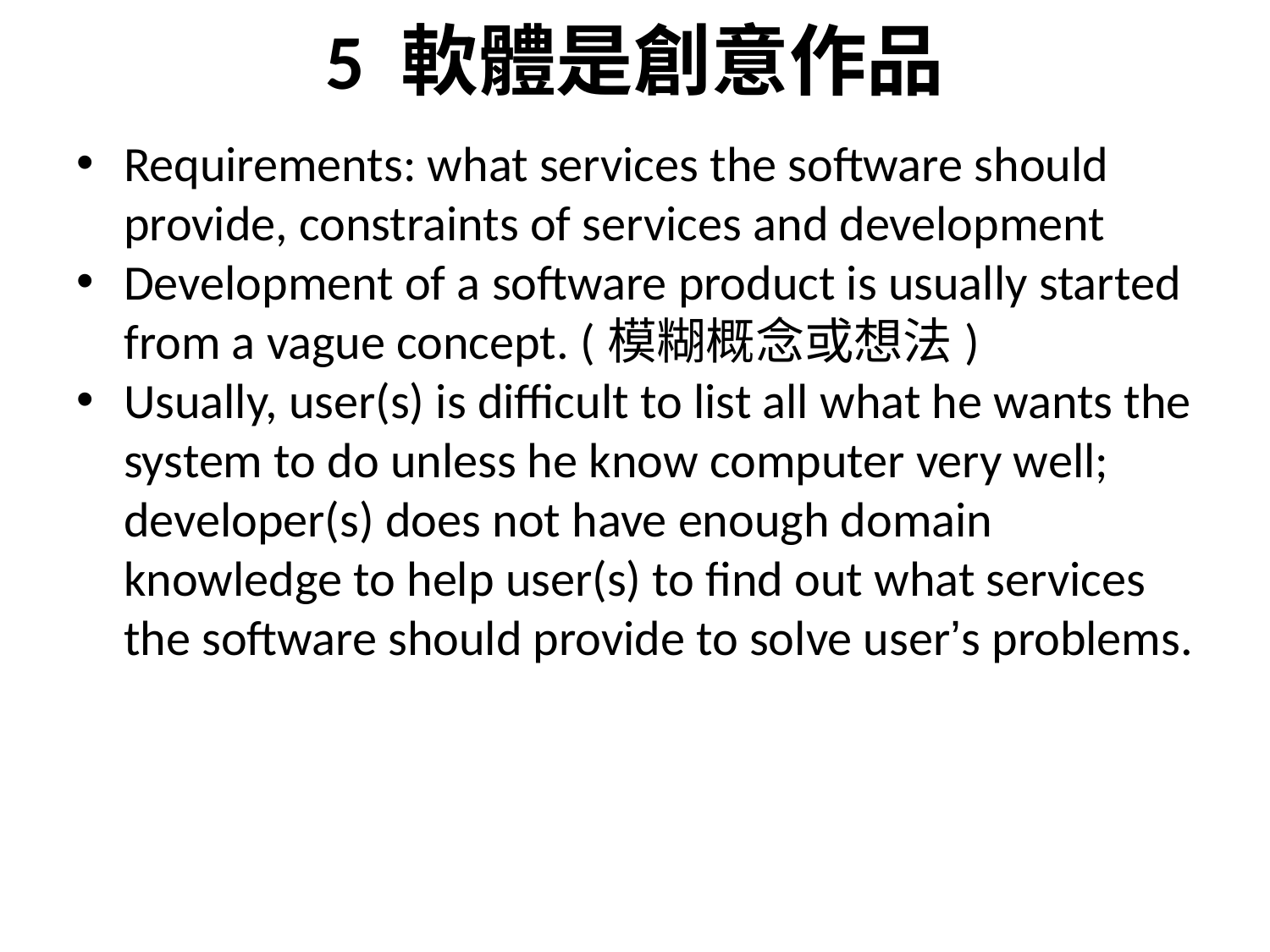

# 5 軟體是創意作品
Requirements: what services the software should provide, constraints of services and development
Development of a software product is usually started from a vague concept. (模糊概念或想法)
Usually, user(s) is difficult to list all what he wants the system to do unless he know computer very well; developer(s) does not have enough domain knowledge to help user(s) to find out what services the software should provide to solve user’s problems.